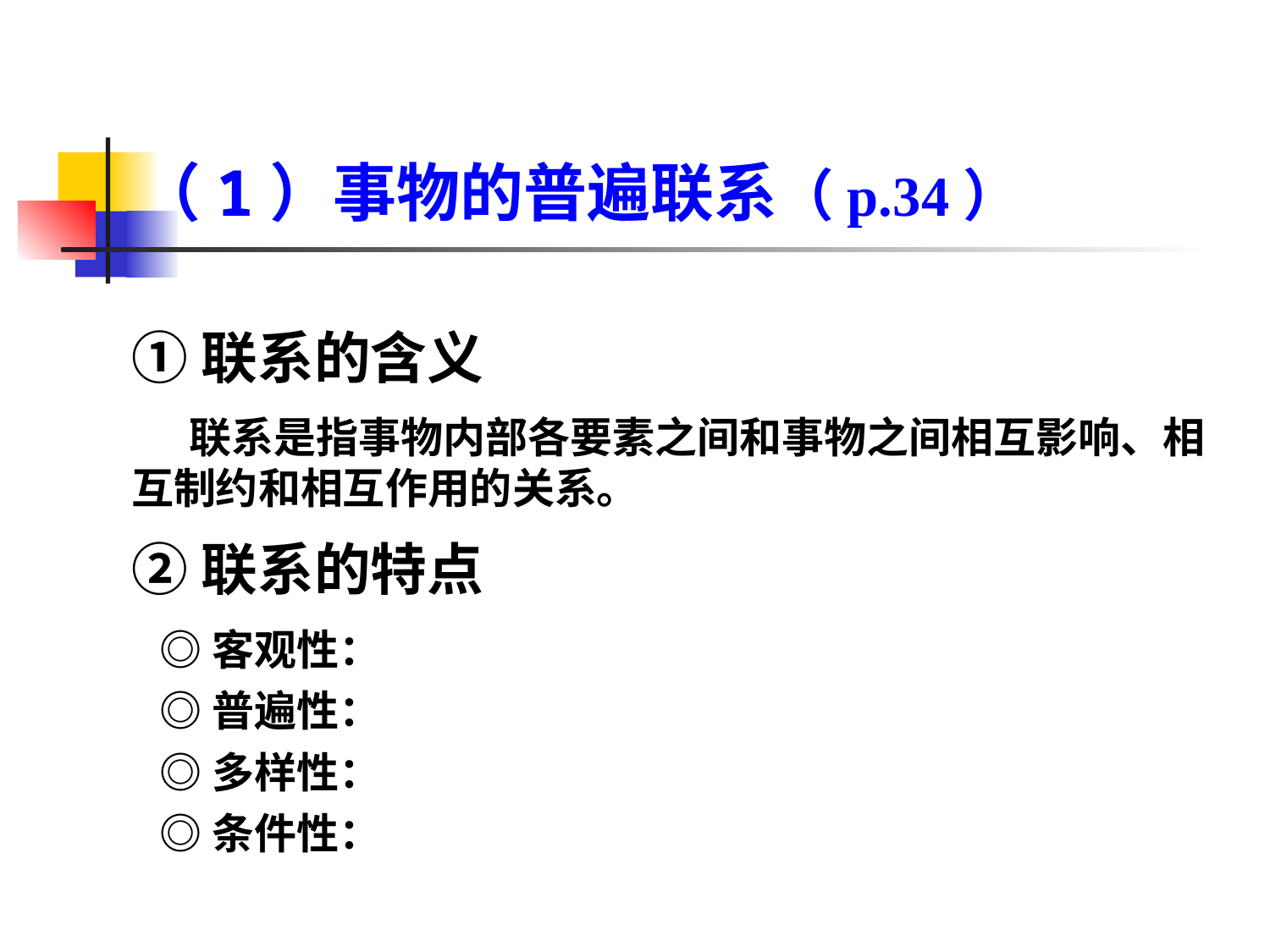

（1）事物的普遍联系（p.34）
①联系的含义
     联系是指事物内部各要素之间和事物之间相互影响、相互制约和相互作用的关系。
②联系的特点
   ◎客观性：
   ◎普遍性：
   ◎多样性：
   ◎条件性：